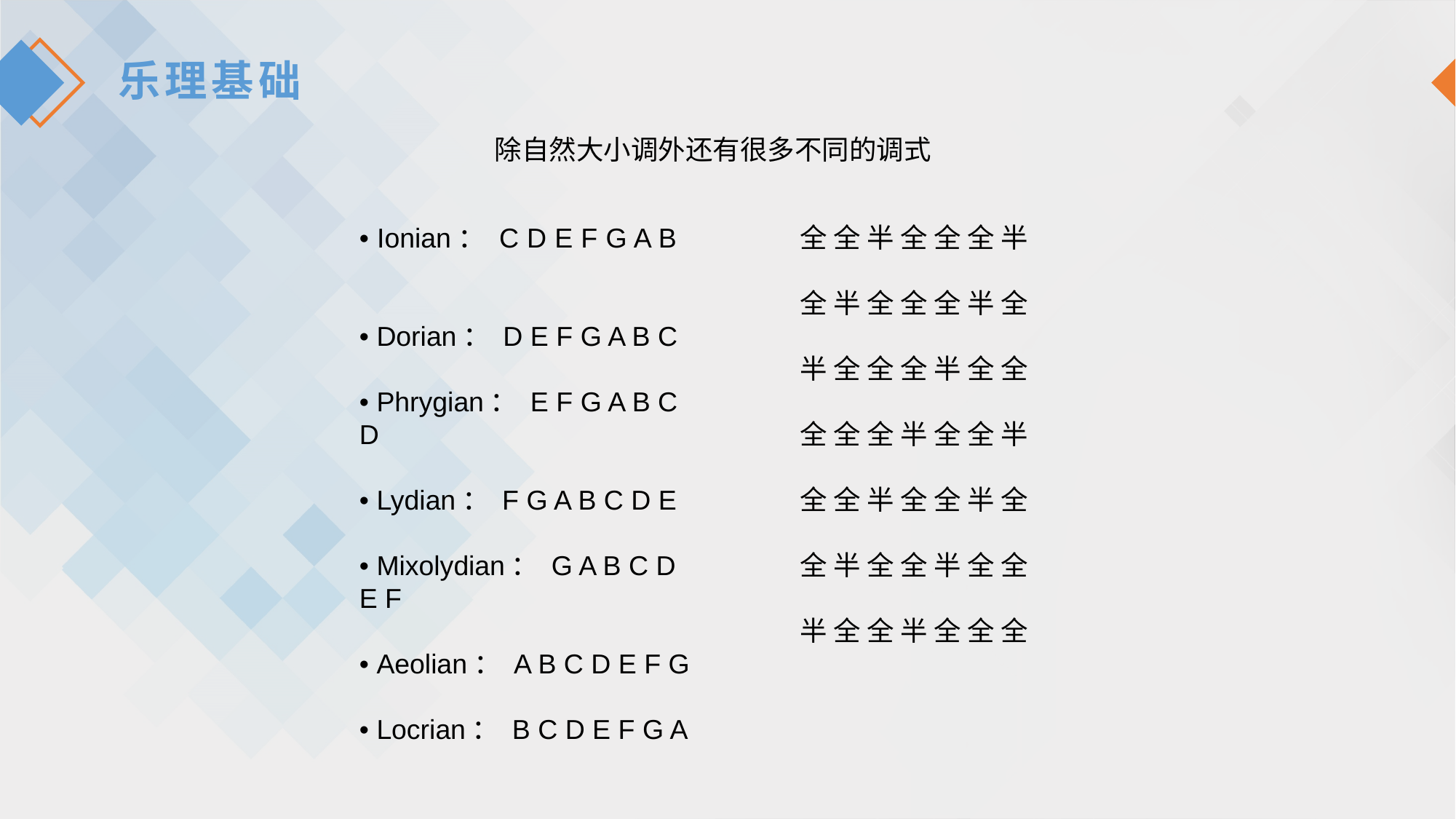

乐理基础
除自然大小调外还有很多不同的调式
• Ionian： C D E F G A B

• Dorian： D E F G A B C

• Phrygian： E F G A B C D

• Lydian： F G A B C D E

• Mixolydian： G A B C D E F

• Aeolian： A B C D E F G

• Locrian： B C D E F G A
全 全 半 全 全 全 半

全 半 全 全 全 半 全

半 全 全 全 半 全 全

全 全 全 半 全 全 半

全 全 半 全 全 半 全

全 半 全 全 半 全 全

半 全 全 半 全 全 全